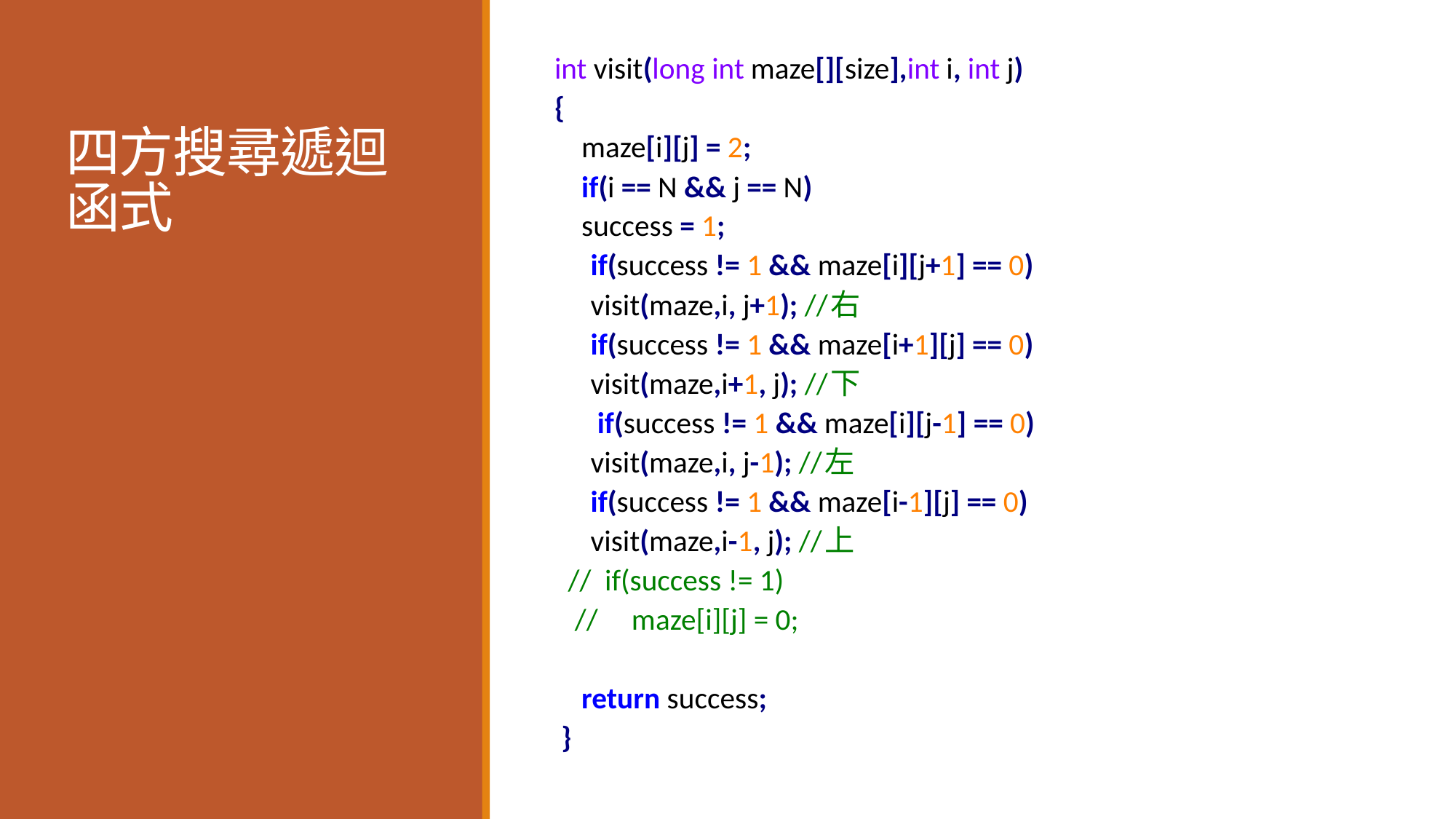

# 四方搜尋遞迴 函式
int visit(long int maze[][size],int i, int j)
{
    maze[i][j] = 2;
    if(i == N && j == N)
    success = 1;
    	if(success != 1 && maze[i][j+1] == 0)
			visit(maze,i, j+1); //右
    	if(success != 1 && maze[i+1][j] == 0)
			visit(maze,i+1, j); //下
   	 if(success != 1 && maze[i][j-1] == 0)
			visit(maze,i, j-1); //左
    	if(success != 1 && maze[i-1][j] == 0)
			visit(maze,i-1, j); //上
  //  if(success != 1)
   //     maze[i][j] = 0;

    return success;
 }